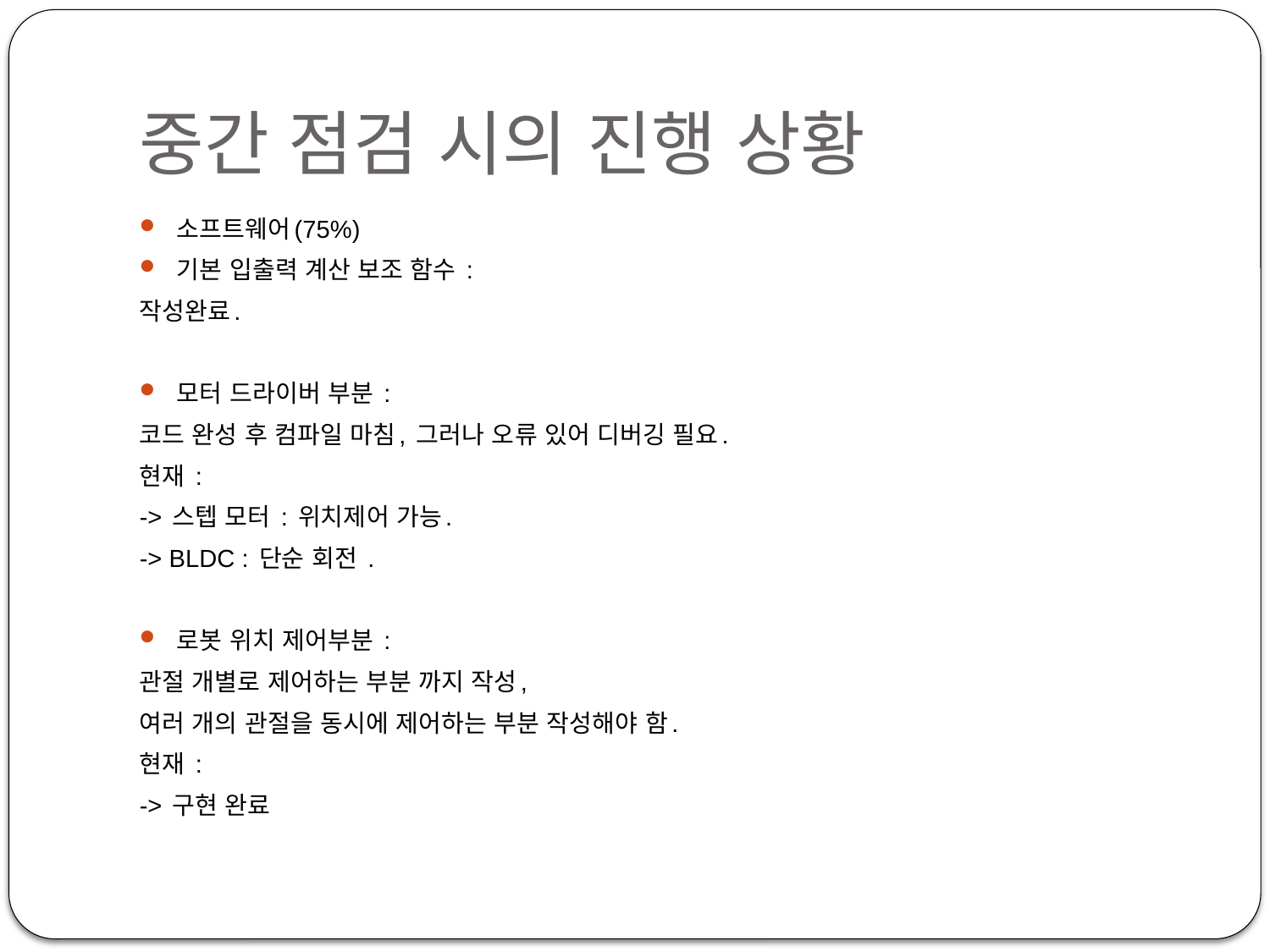

# 중간 점검 시의 진행 상황
소프트웨어(75%)
기본 입출력 계산 보조 함수 :
작성완료.

모터 드라이버 부분 :
코드 완성 후 컴파일 마침, 그러나 오류 있어 디버깅 필요.
현재 :
-> 스텝 모터 : 위치제어 가능.
-> BLDC : 단순 회전 .

로봇 위치 제어부분 :
관절 개별로 제어하는 부분 까지 작성,
여러 개의 관절을 동시에 제어하는 부분 작성해야 함.
현재 :
-> 구현 완료